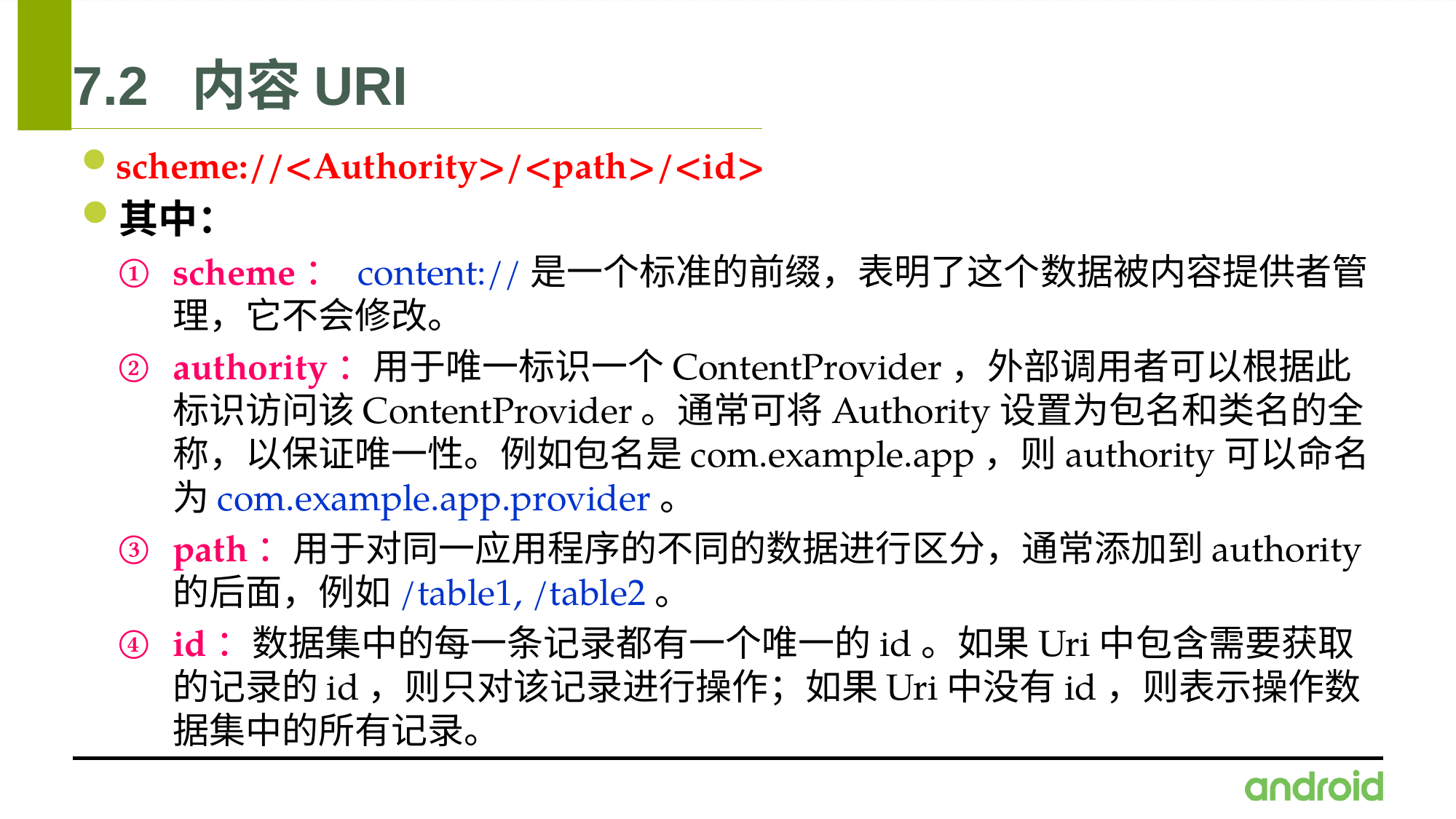

# 7.2  内容URI
scheme://<Authority>/<path>/<id>
其中：
scheme： content://是一个标准的前缀，表明了这个数据被内容提供者管理，它不会修改。
authority：用于唯一标识一个ContentProvider，外部调用者可以根据此标识访问该ContentProvider。通常可将Authority设置为包名和类名的全称，以保证唯一性。例如包名是com.example.app，则authority可以命名为com.example.app.provider。
path：用于对同一应用程序的不同的数据进行区分，通常添加到authority的后面，例如/table1, /table2。
id：数据集中的每一条记录都有一个唯一的id。如果Uri中包含需要获取的记录的id，则只对该记录进行操作；如果Uri中没有id，则表示操作数据集中的所有记录。